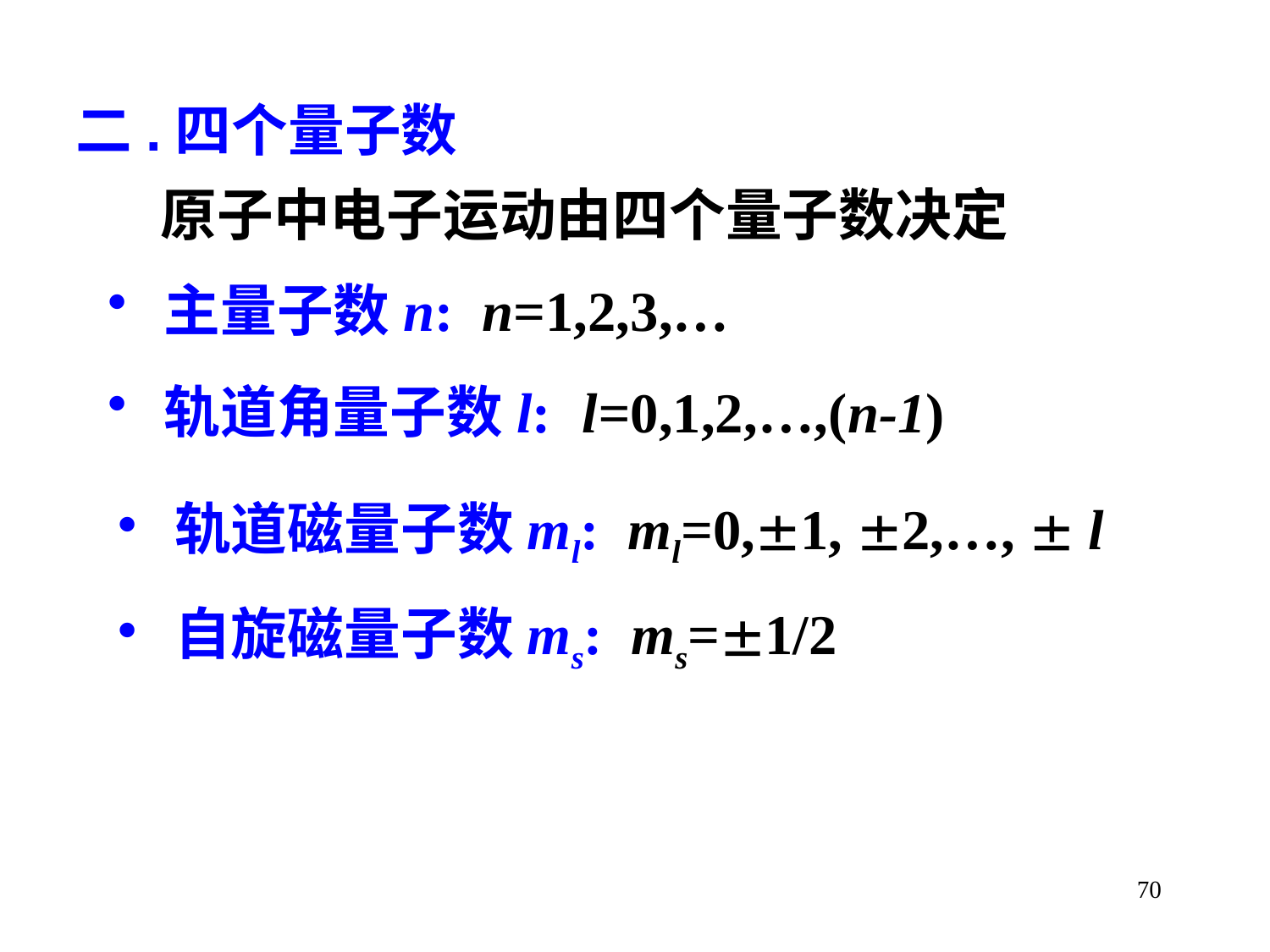

二.四个量子数
原子中电子运动由四个量子数决定
 主量子数n:  n=1,2,3,…
 轨道角量子数l:  l=0,1,2,…,(n-1)
 轨道磁量子数ml:  ml=0,±1, ±2,…, ± l
 自旋磁量子数ms:  ms=±1/2
70